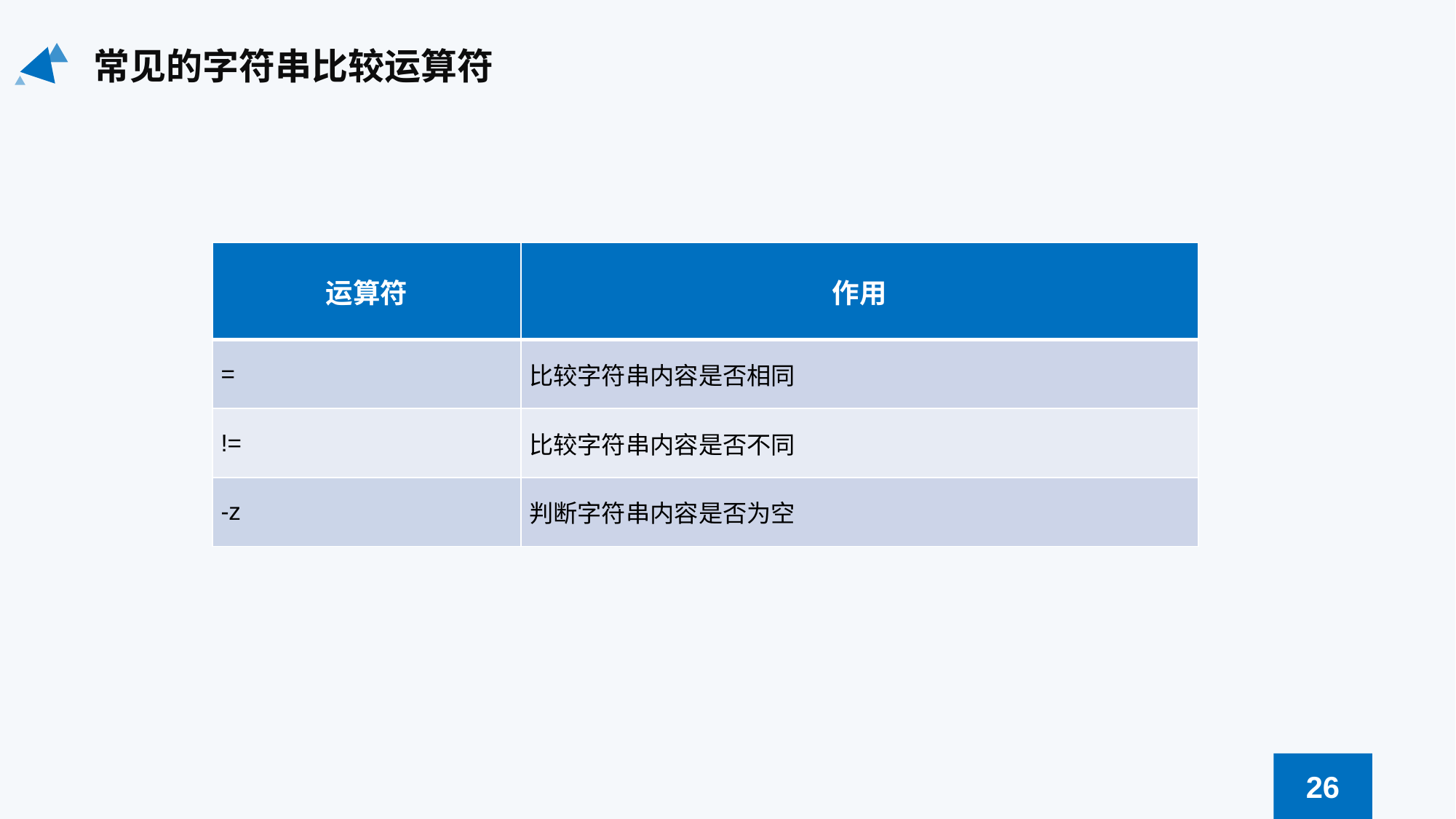

常见的字符串比较运算符

| 运算符 | 作用 |
| --- | --- |
| = | 比较字符串内容是否相同 |
| != | 比较字符串内容是否不同 |
| -z | 判断字符串内容是否为空 |

26